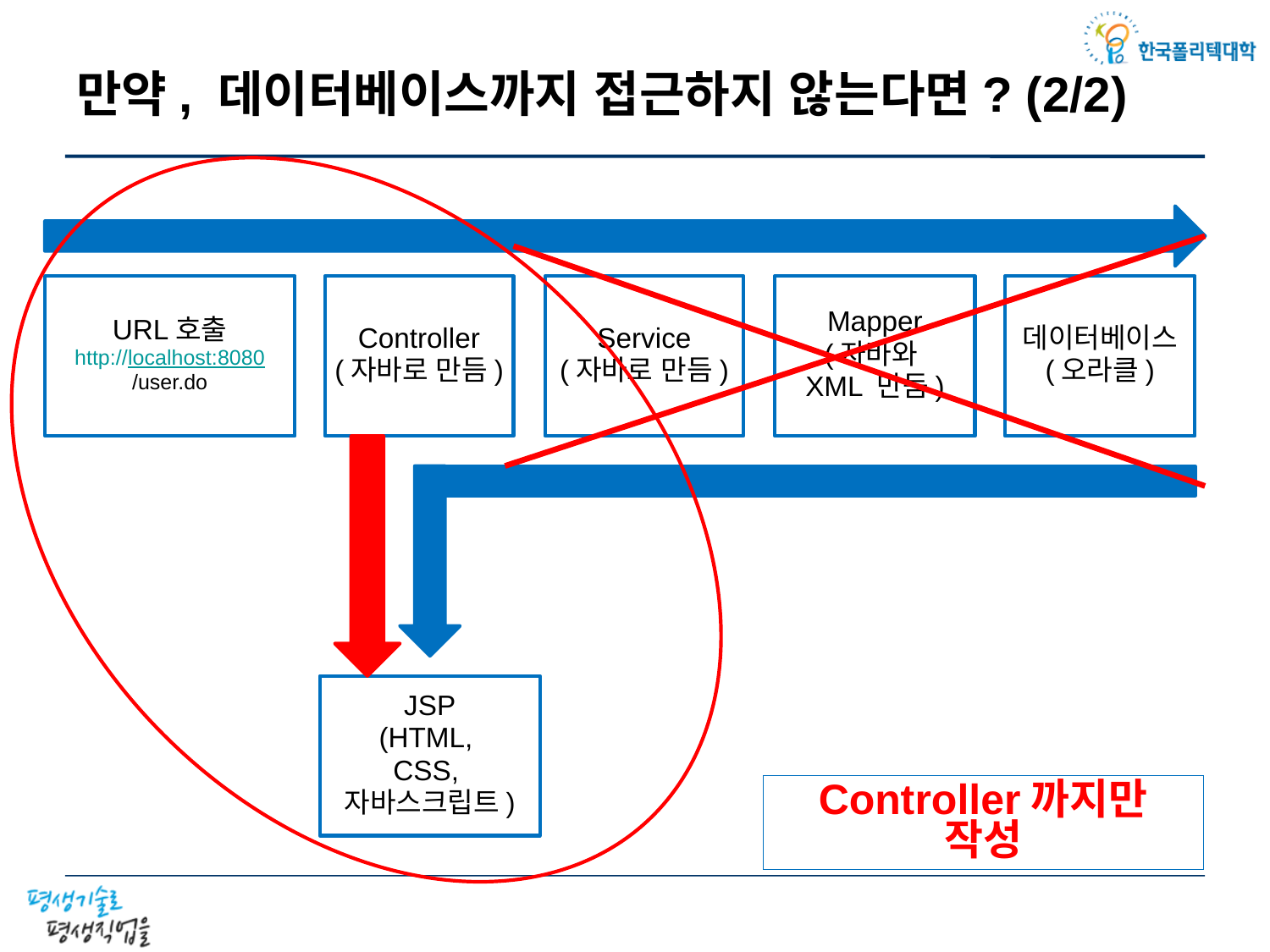

# 만약, 데이터베이스까지 접근하지 않는다면? (2/2)

URL호출
http://localhost:8080
/user.do
Controller
(자바로 만듬)
Service
(자바로 만듬)
Mapper
(자바와
XML 만듬)
데이터베이스
(오라클)

JSP
(HTML,
CSS,
자바스크립트)
Controller까지만 작성